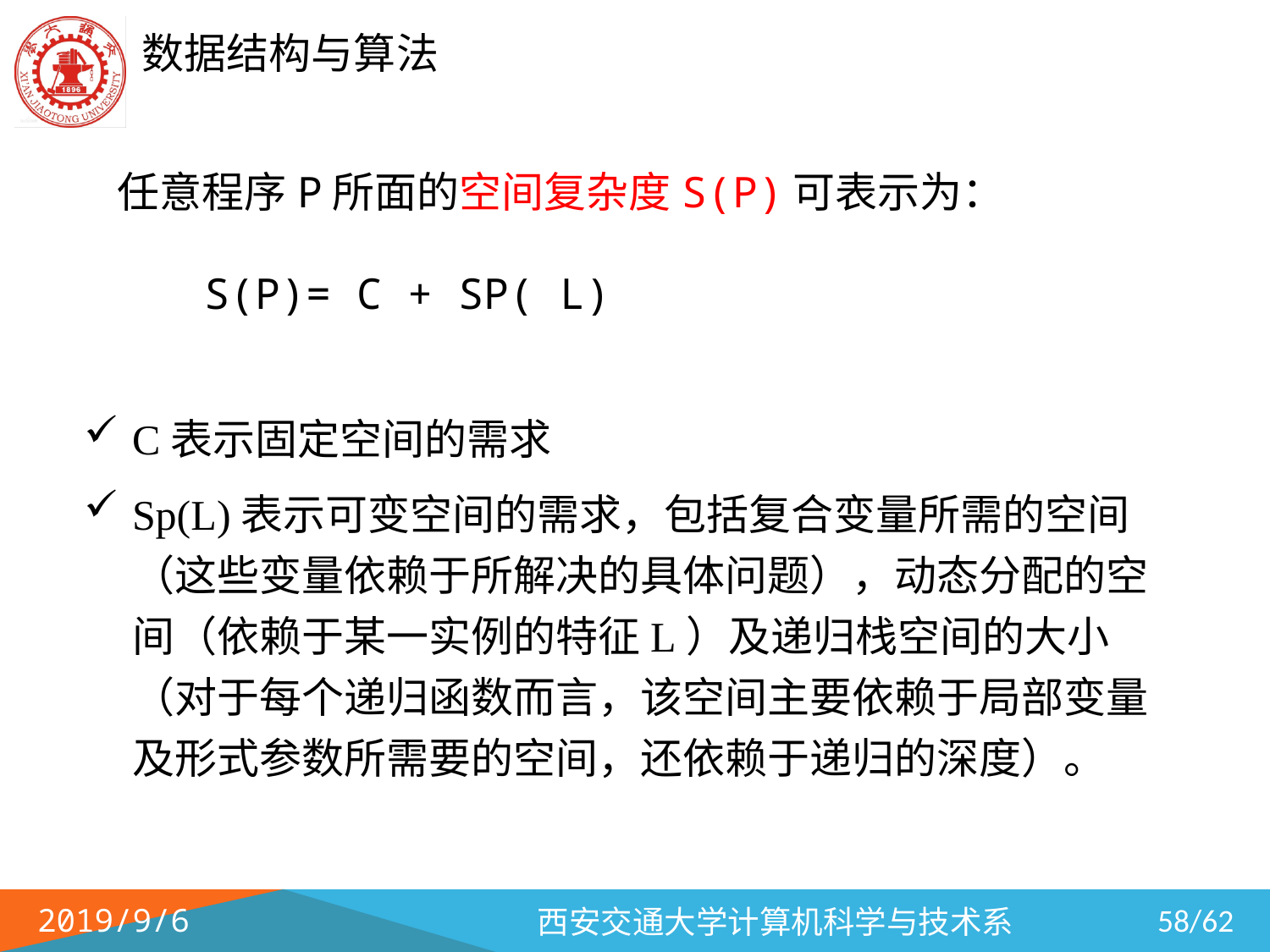

# 任意程序P所面的空间复杂度S(P)可表示为： S(P)= C + Sp( L)
C表示固定空间的需求
Sp(L)表示可变空间的需求，包括复合变量所需的空间（这些变量依赖于所解决的具体问题），动态分配的空间（依赖于某一实例的特征L）及递归栈空间的大小（对于每个递归函数而言，该空间主要依赖于局部变量及形式参数所需要的空间，还依赖于递归的深度）。